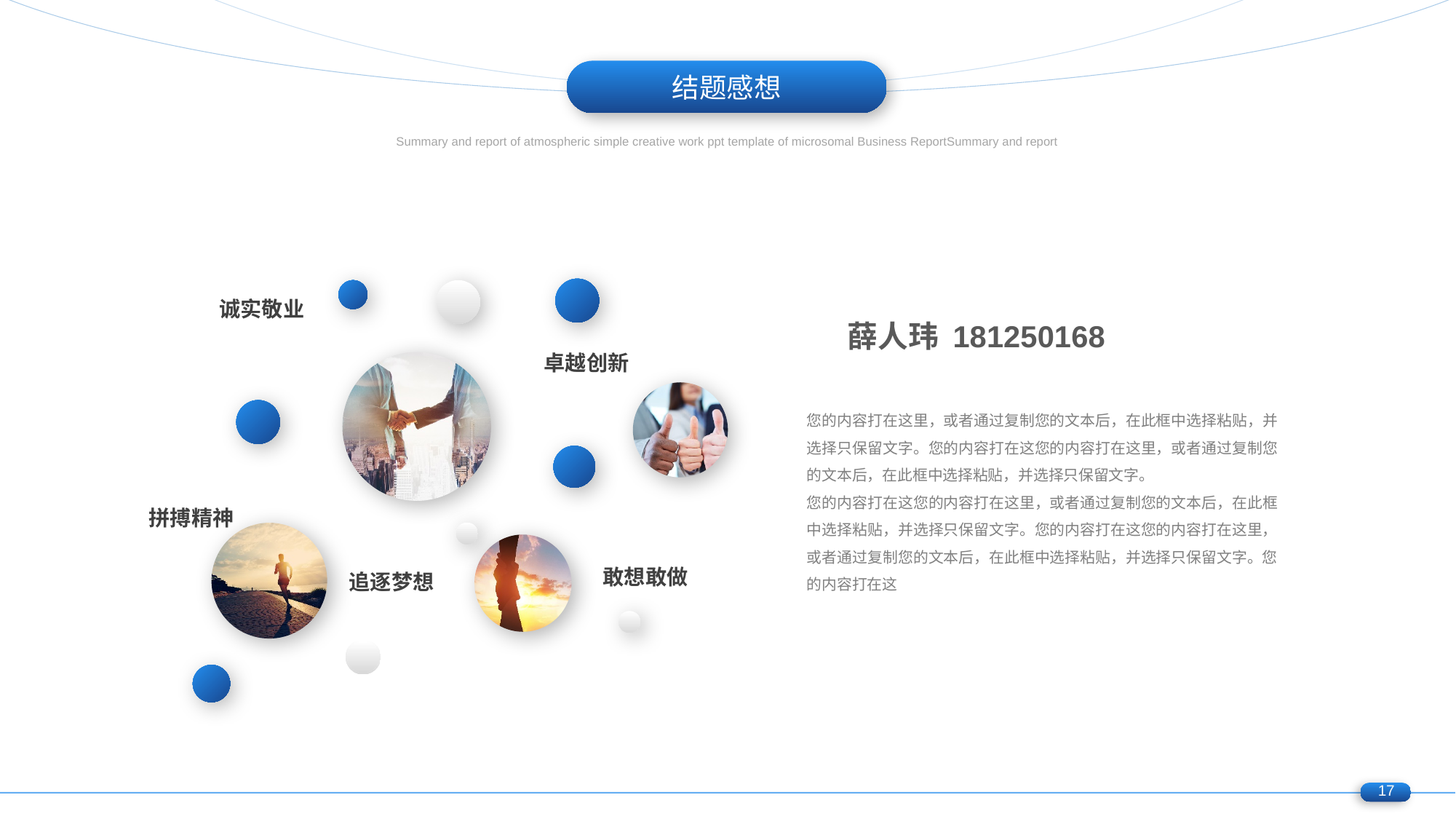

结题感想

诚实敬业
薛人玮 181250168
卓越创新

您的内容打在这里，或者通过复制您的文本后，在此框中选择粘贴，并选择只保留文字。您的内容打在这您的内容打在这里，或者通过复制您的文本后，在此框中选择粘贴，并选择只保留文字。
您的内容打在这您的内容打在这里，或者通过复制您的文本后，在此框中选择粘贴，并选择只保留文字。您的内容打在这您的内容打在这里，或者通过复制您的文本后，在此框中选择粘贴，并选择只保留文字。您的内容打在这

拼搏精神

敢想敢做
追逐梦想